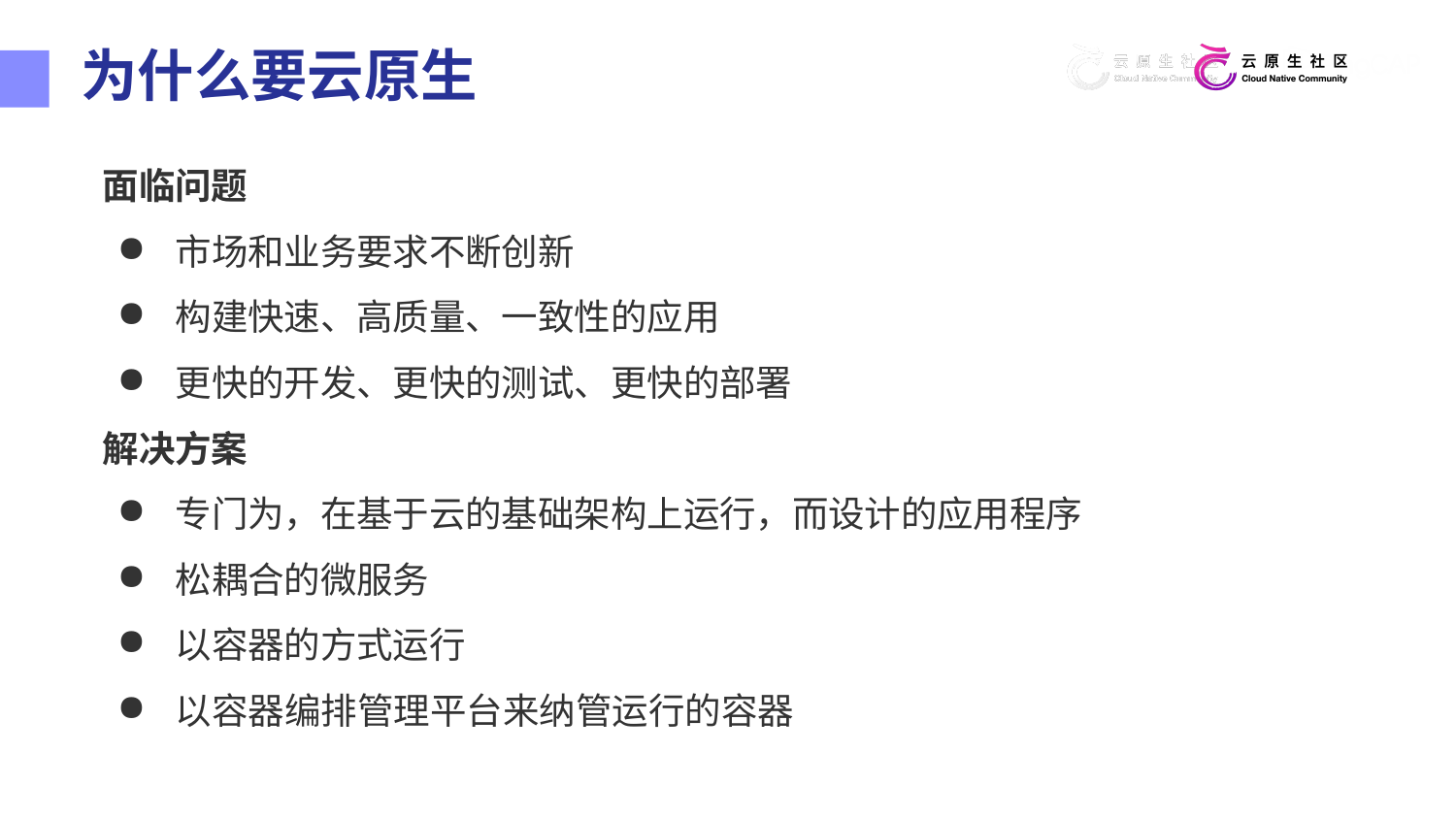

为什么要云原生

面临问题
市场和业务要求不断创新
构建快速、高质量、一致性的应用
更快的开发、更快的测试、更快的部署
解决方案
专门为，在基于云的基础架构上运行，而设计的应用程序
松耦合的微服务
以容器的方式运行
以容器编排管理平台来纳管运行的容器